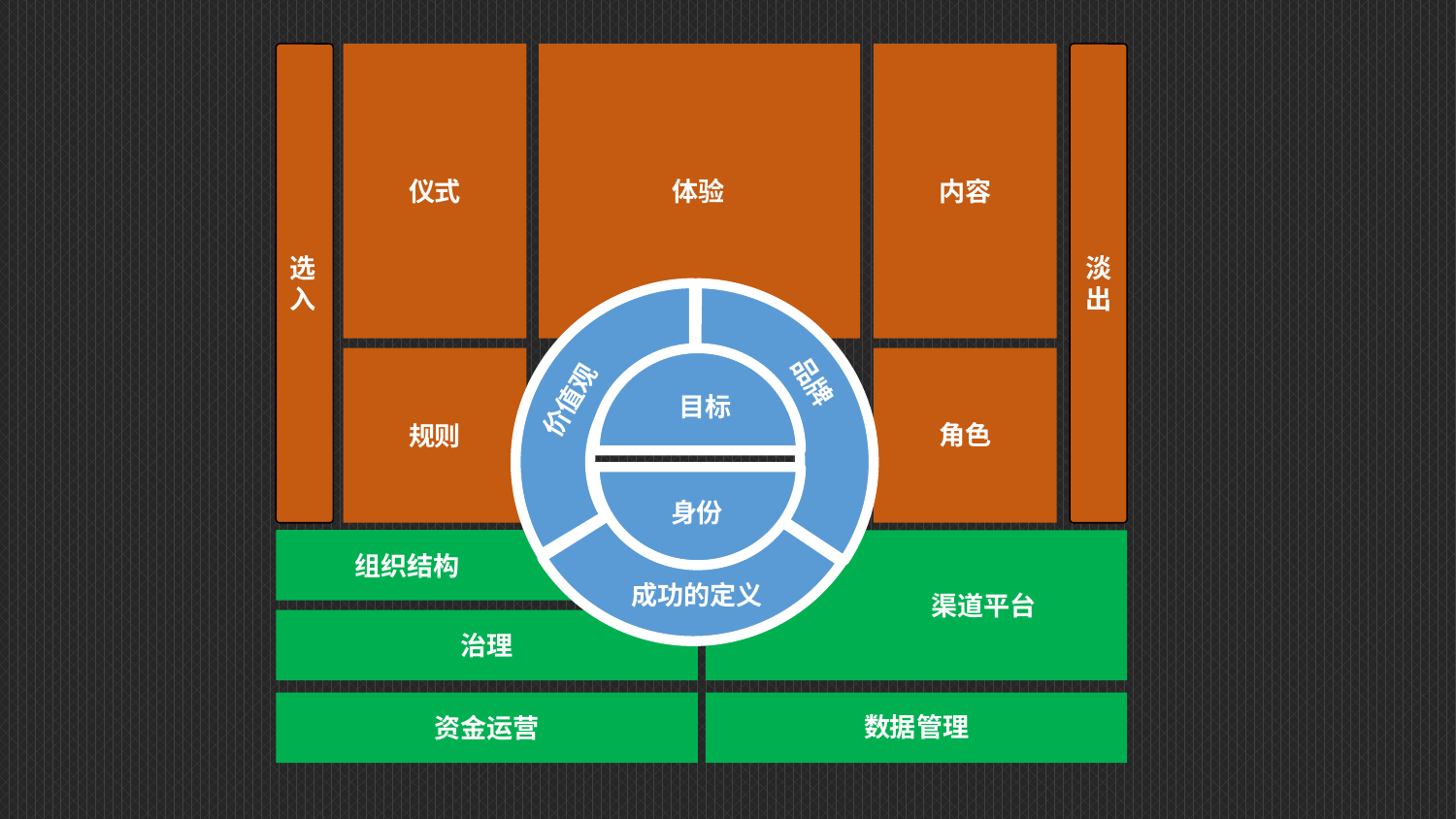

选入

仪式
体验

内容

淡出

角色
规则

品牌

目标
价值观
身份
组织结构

渠道平台
成功的定义
治理

数据管理
资金运营